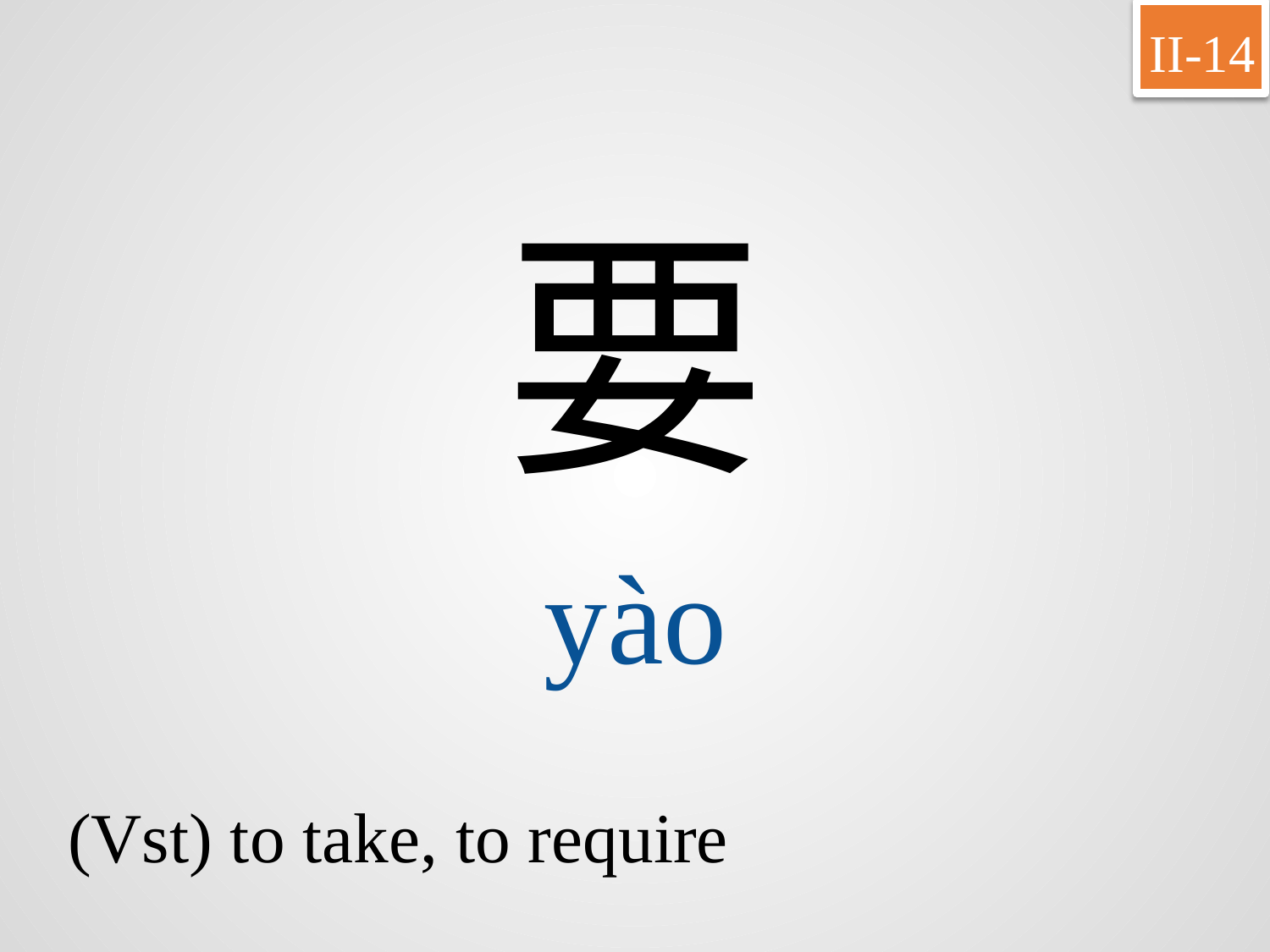

II-14

要
yào
(Vst) to take, to require